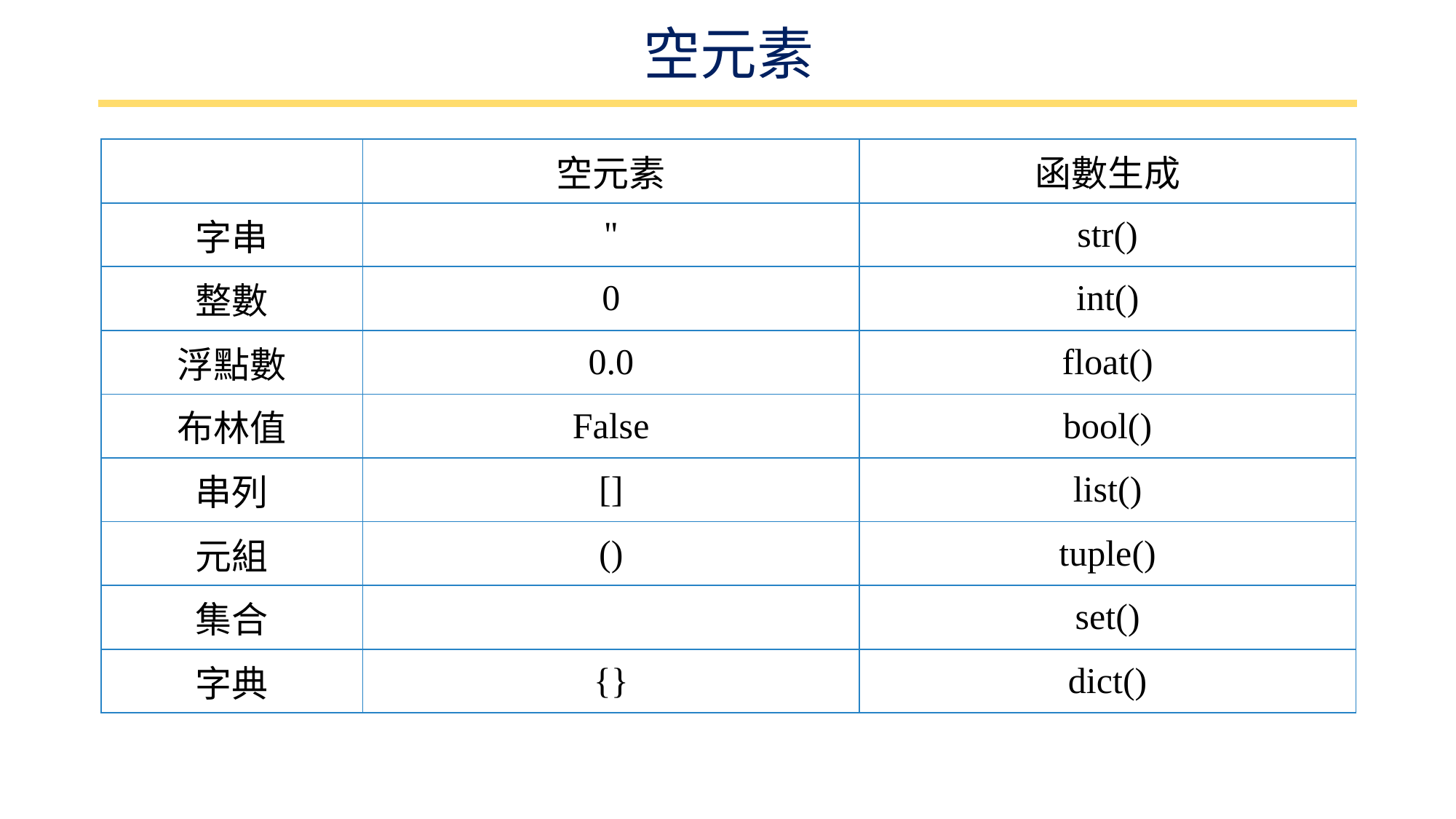

# 空元素
|  | 空元素 | 函數生成 |
| --- | --- | --- |
| 字串 | '' | str() |
| 整數 | 0 | int() |
| 浮點數 | 0.0 | float() |
| 布林值 | False | bool() |
| 串列 | [] | list() |
| 元組 | () | tuple() |
| 集合 |  | set() |
| 字典 | {} | dict() |